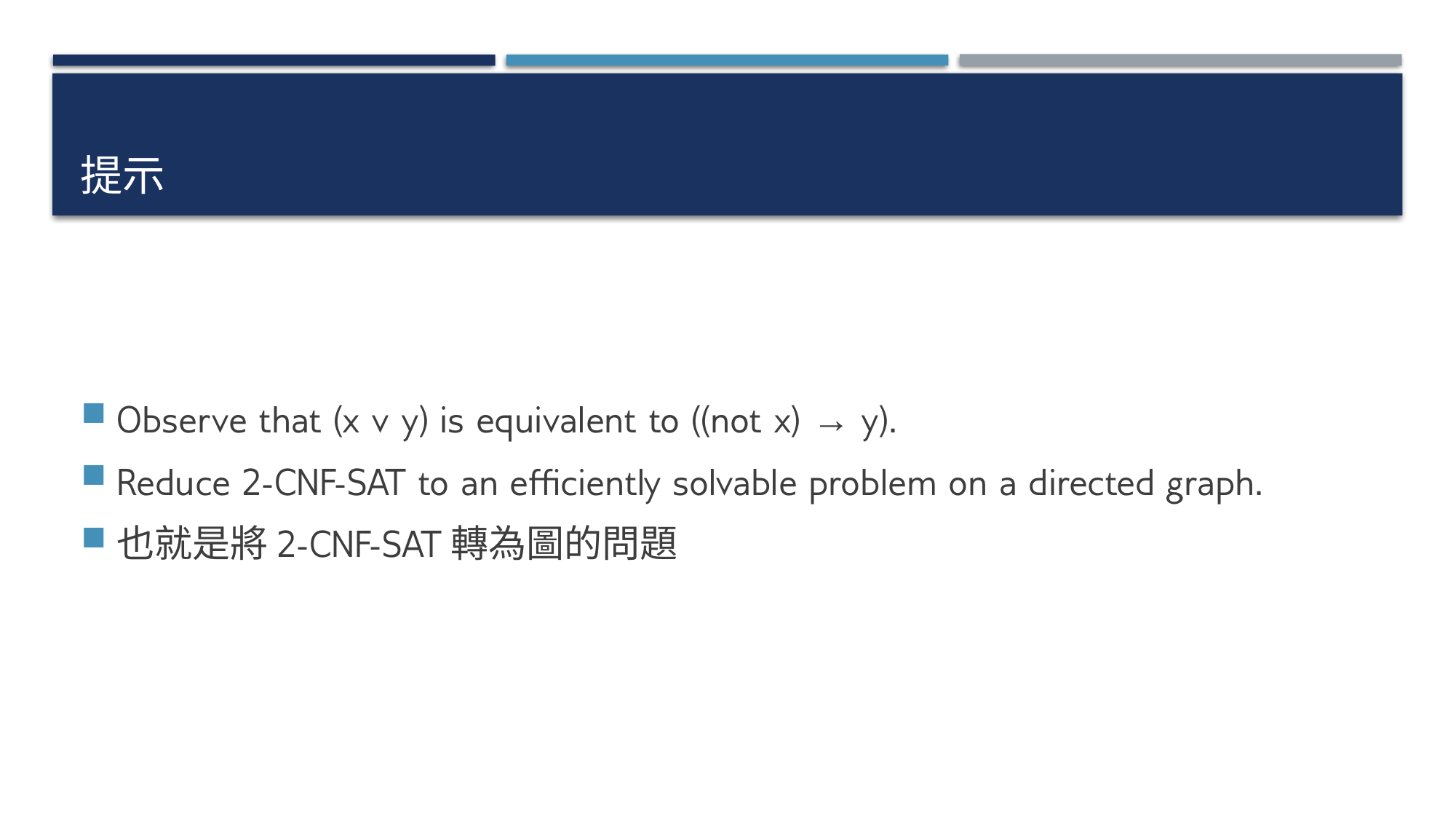

# 提示
Observe that (x v y) is equivalent to ((not x) → y).
Reduce 2-CNF-SAT to an efficiently solvable problem on a directed graph.
也就是將2-CNF-SAT轉為圖的問題